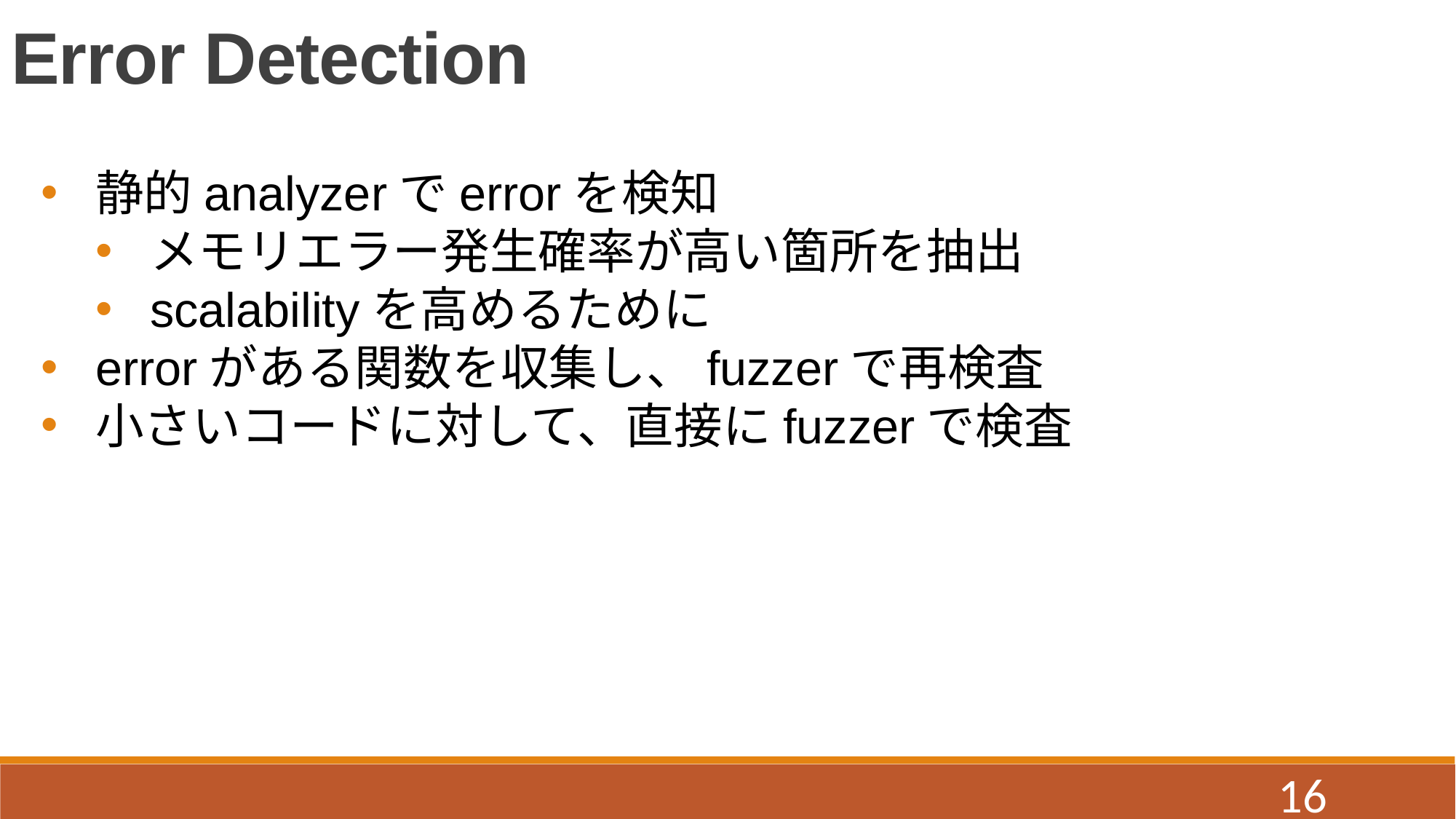

Error Detection
静的analyzerでerrorを検知
メモリエラー発生確率が高い箇所を抽出
scalabilityを高めるために
errorがある関数を収集し、fuzzerで再検査
小さいコードに対して、直接にfuzzerで検査
16